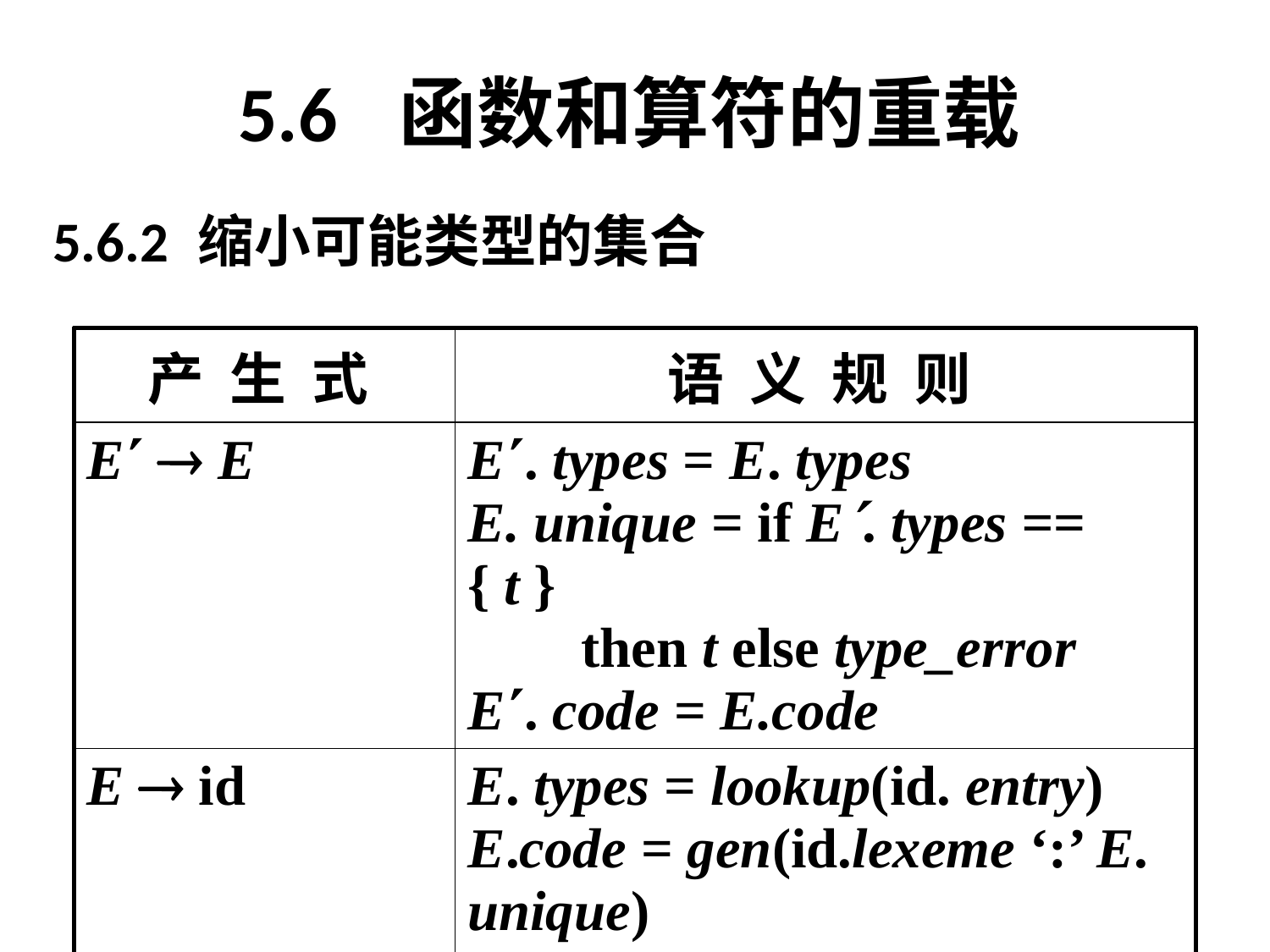

# 5.6  函数和算符的重载
5.6.2 缩小可能类型的集合
| 产 生 式 | 语 义 规 则 |
| --- | --- |
| E′ → E | E′. types = E. types E. unique = if E′. types == { t } then t else type\_error E′. code = E.code |
| E → id | E. types = lookup(id. entry) E.code = gen(id.lexeme ‘:’ E. unique) |